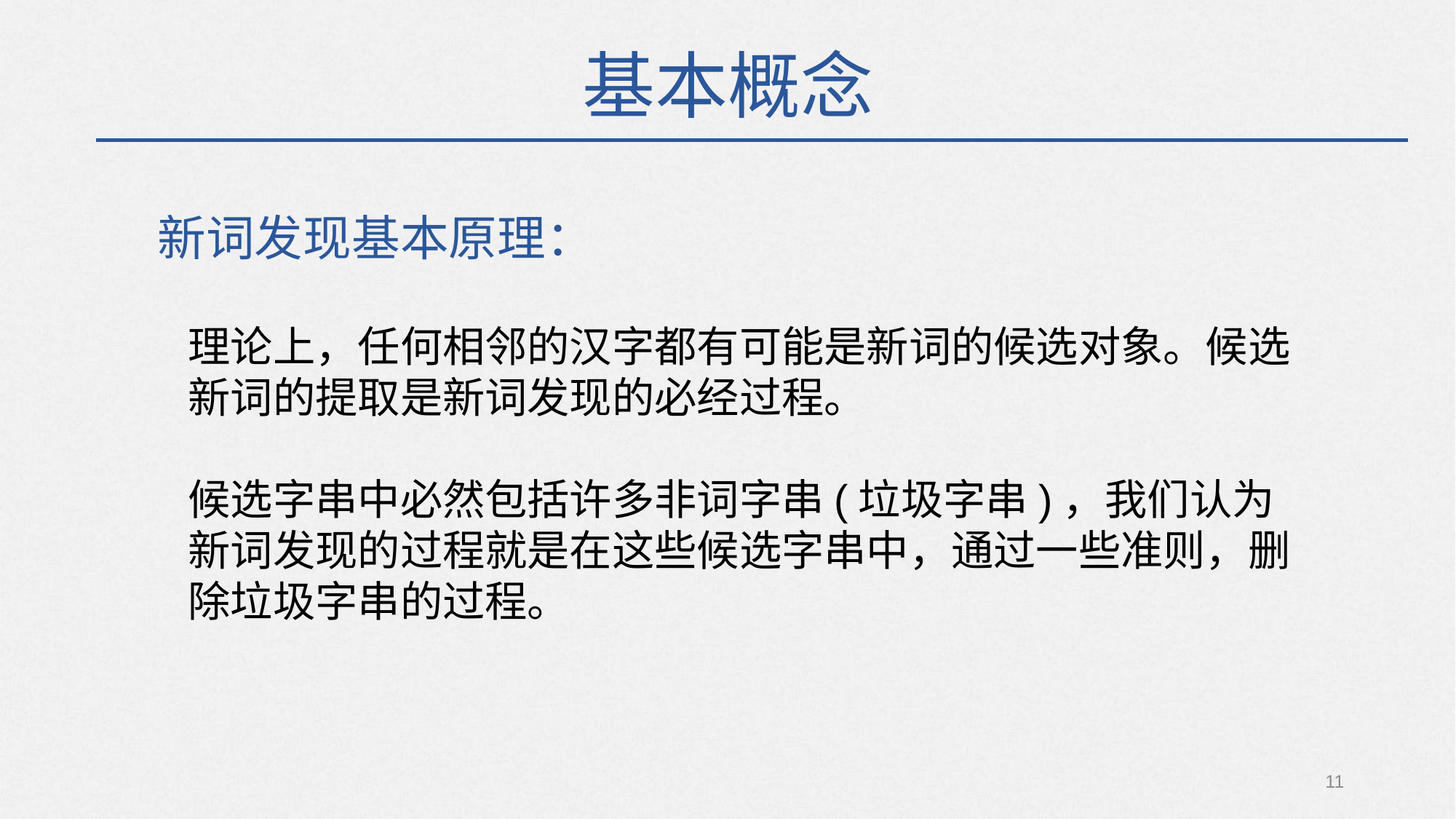

基本概念
新词发现基本原理：
理论上，任何相邻的汉字都有可能是新词的候选对象。候选新词的提取是新词发现的必经过程。

候选字串中必然包括许多非词字串(垃圾字串)，我们认为新词发现的过程就是在这些候选字串中，通过一些准则，删除垃圾字串的过程。
11